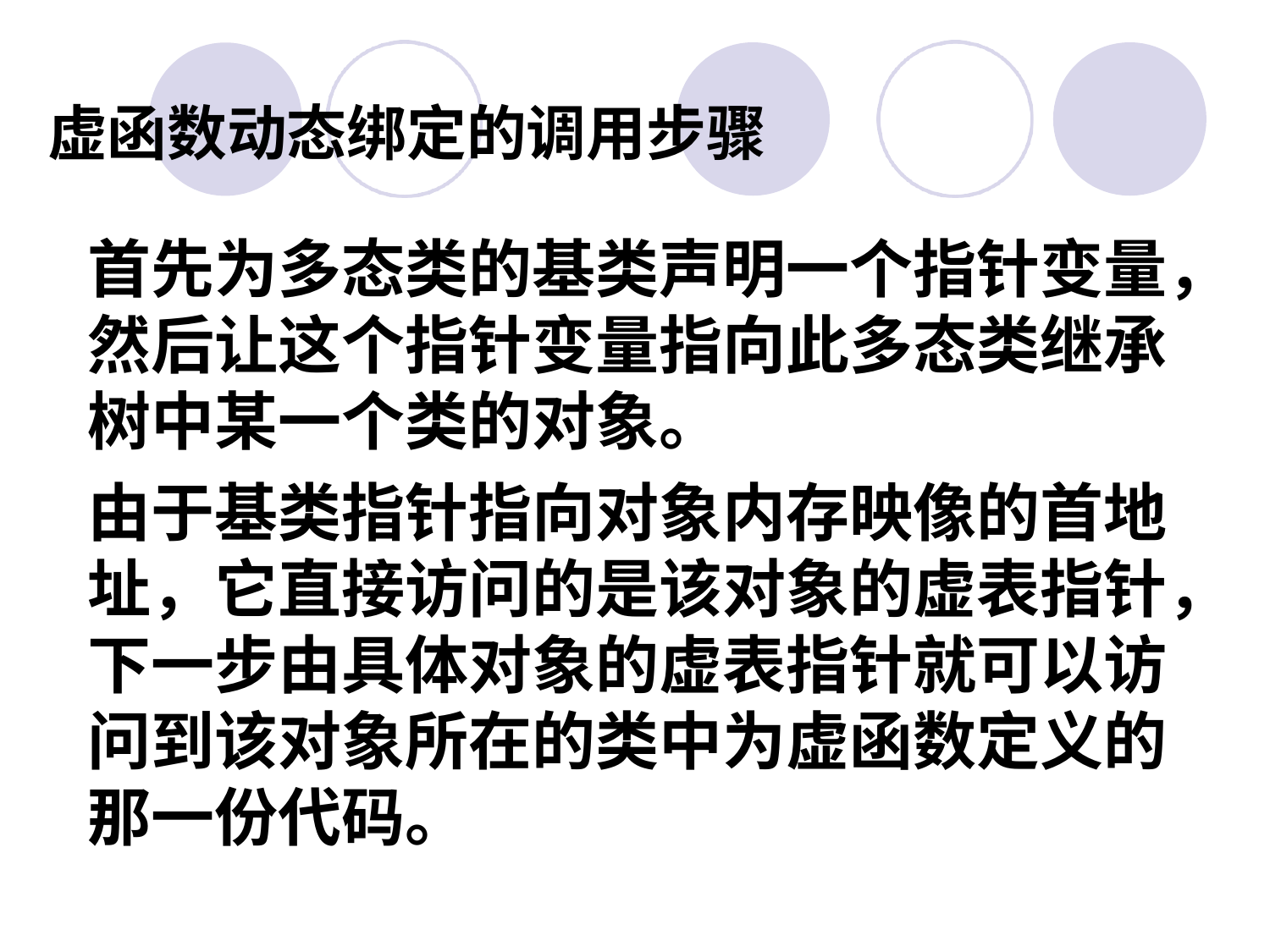

# 虚函数动态绑定的调用步骤
首先为多态类的基类声明一个指针变量， 然后让这个指针变量指向此多态类继承 树中某一个类的对象。
由于基类指针指向对象内存映像的首地 址，它直接访问的是该对象的虚表指针， 下一步由具体对象的虚表指针就可以访 问到该对象所在的类中为虚函数定义的 那一份代码。